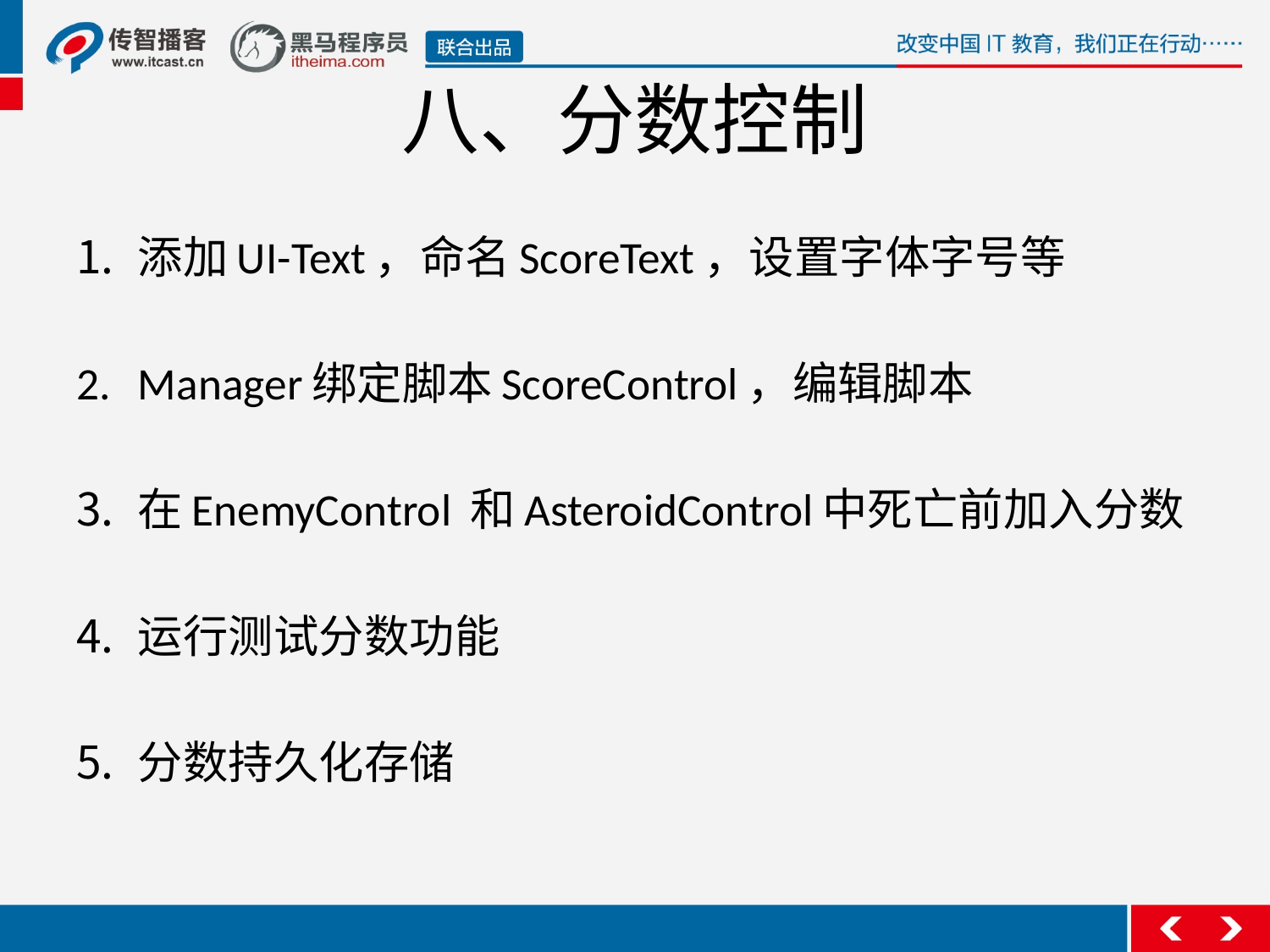

# 八、分数控制
添加UI-Text，命名ScoreText，设置字体字号等

Manager绑定脚本ScoreControl，编辑脚本

在EnemyControl 和AsteroidControl中死亡前加入分数

运行测试分数功能

分数持久化存储